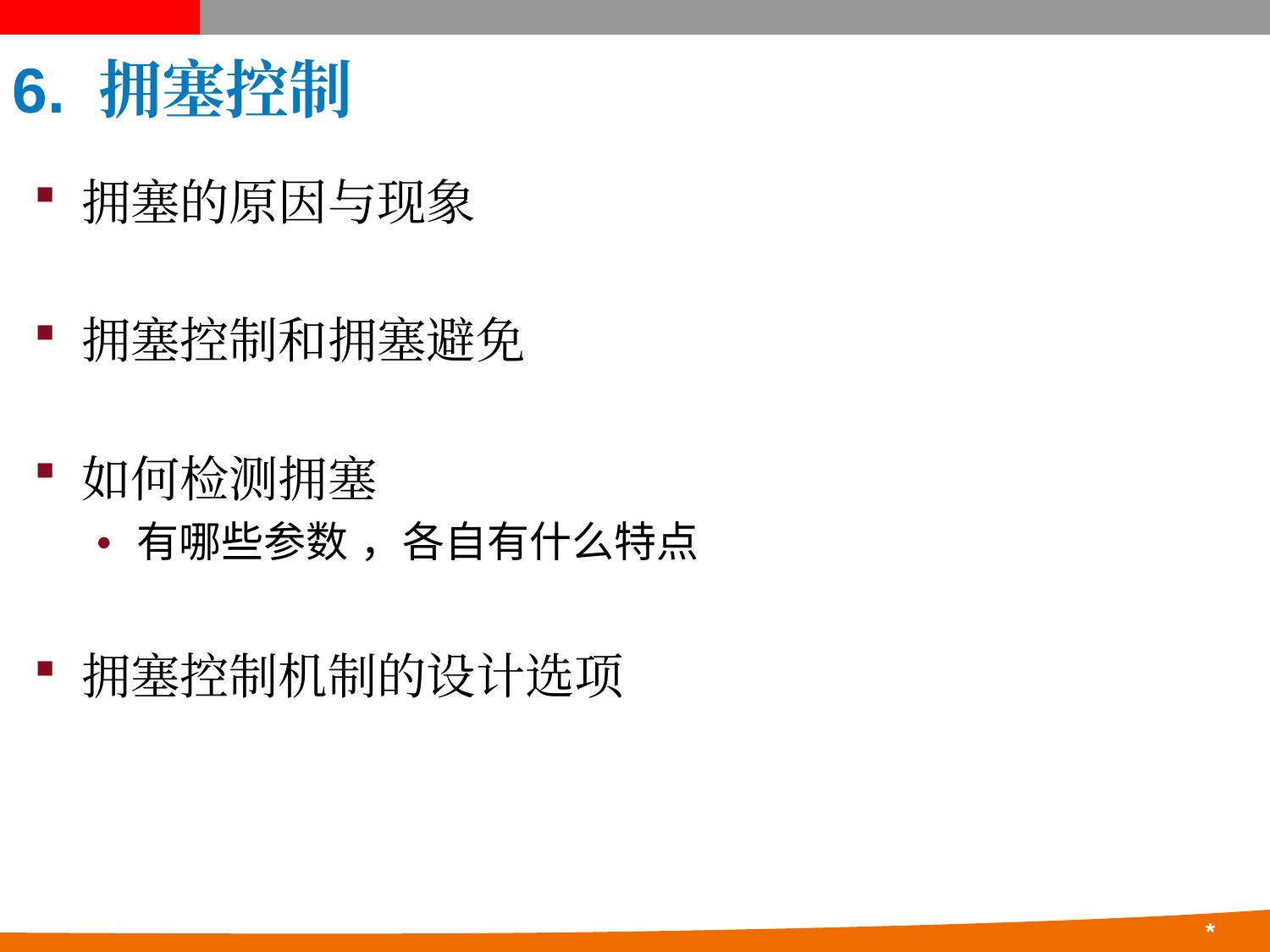

# 6. 拥塞控制
拥塞的原因与现象

拥塞控制和拥塞避免

如何检测拥塞
有哪些参数 ，各自有什么特点

拥塞控制机制的设计选项